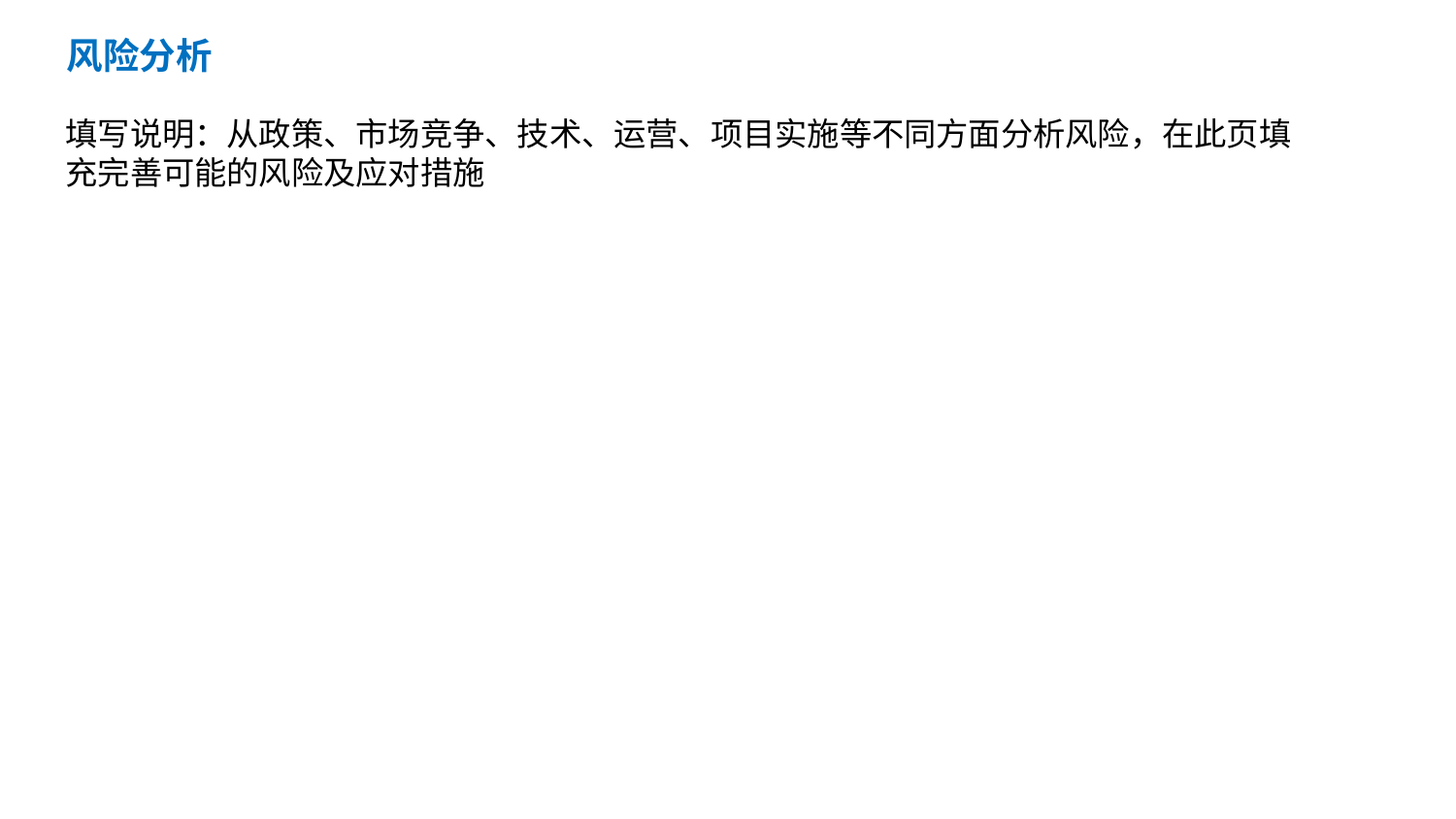

目 录
风险分析
填写说明：从政策、市场竞争、技术、运营、项目实施等不同方面分析风险，在此页填充完善可能的风险及应对措施